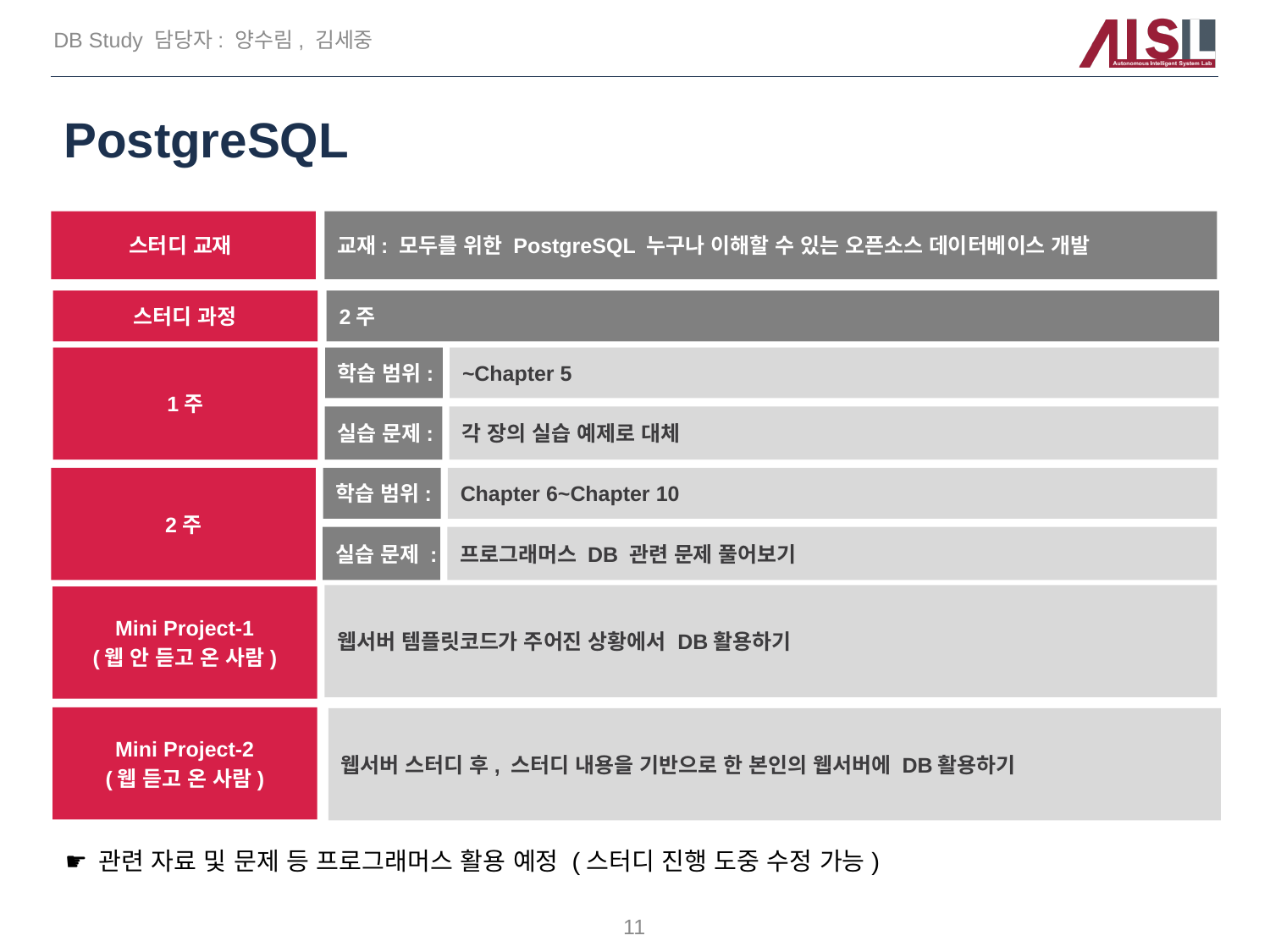

DB Study 담당자: 양수림, 김세중
# PostgreSQL
스터디 교재
교재: 모두를 위한 PostgreSQL 누구나 이해할 수 있는 오픈소스 데이터베이스 개발
스터디 과정
2주
1주
학습 범위:
~Chapter 5
실습 문제:
각 장의 실습 예제로 대체
2주
학습 범위:
Chapter 6~Chapter 10
실습 문제 :
프로그래머스 DB 관련 문제 풀어보기
웹서버 템플릿코드가 주어진 상황에서 DB활용하기
Mini Project-1
(웹 안 듣고 온 사람)
Mini Project-2
(웹 듣고 온 사람)

웹서버 스터디 후, 스터디 내용을 기반으로 한 본인의 웹서버에 DB활용하기

☛ 관련 자료 및 문제 등 프로그래머스 활용 예정 (스터디 진행 도중 수정 가능)
11